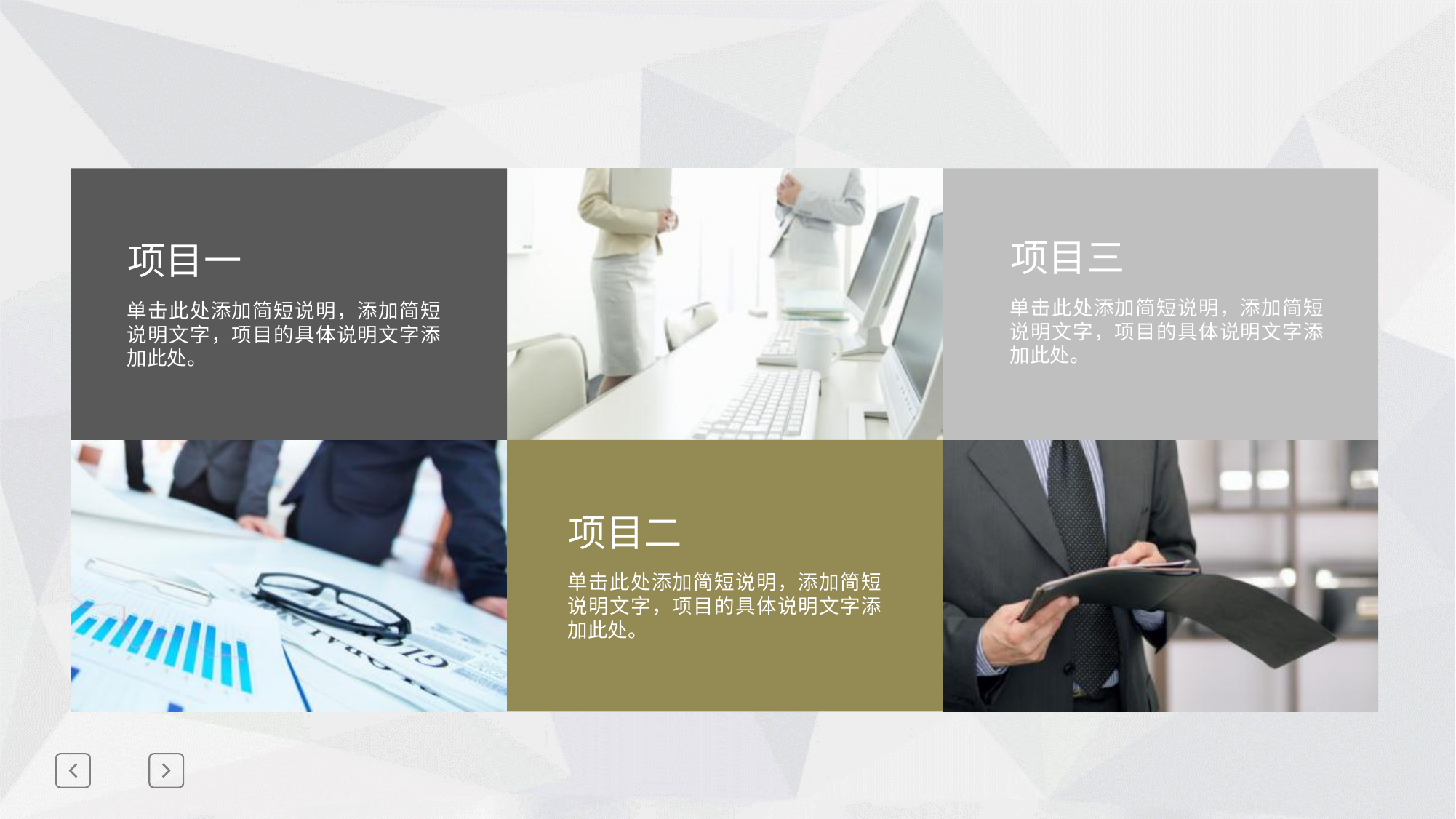

项目一
单击此处添加简短说明，添加简短说明文字，项目的具体说明文字添加此处。

项目三
单击此处添加简短说明，添加简短说明文字，项目的具体说明文字添加此处。

项目二
单击此处添加简短说明，添加简短说明文字，项目的具体说明文字添加此处。